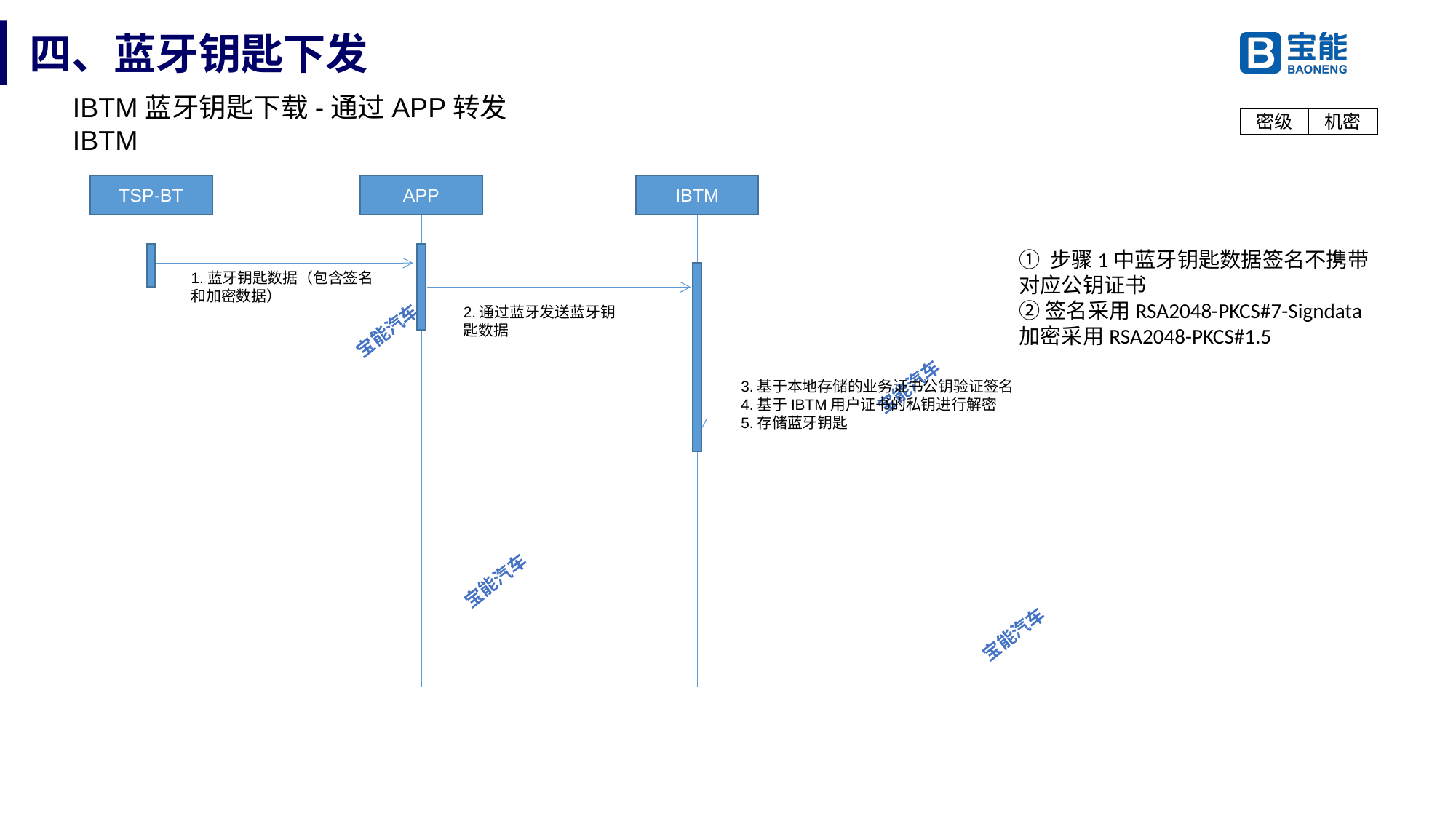

# 四、蓝牙钥匙下发
IBTM蓝牙钥匙下载-通过APP转发IBTM
TSP-BT
APP
IBTM
① 步骤1中蓝牙钥匙数据签名不携带对应公钥证书
②签名采用RSA2048-PKCS#7-Signdata
加密采用RSA2048-PKCS#1.5

1.蓝牙钥匙数据（包含签名和加密数据）

2.通过蓝牙发送蓝牙钥匙数据
3.基于本地存储的业务证书公钥验证签名
4.基于IBTM用户证书的私钥进行解密
5.存储蓝牙钥匙
7